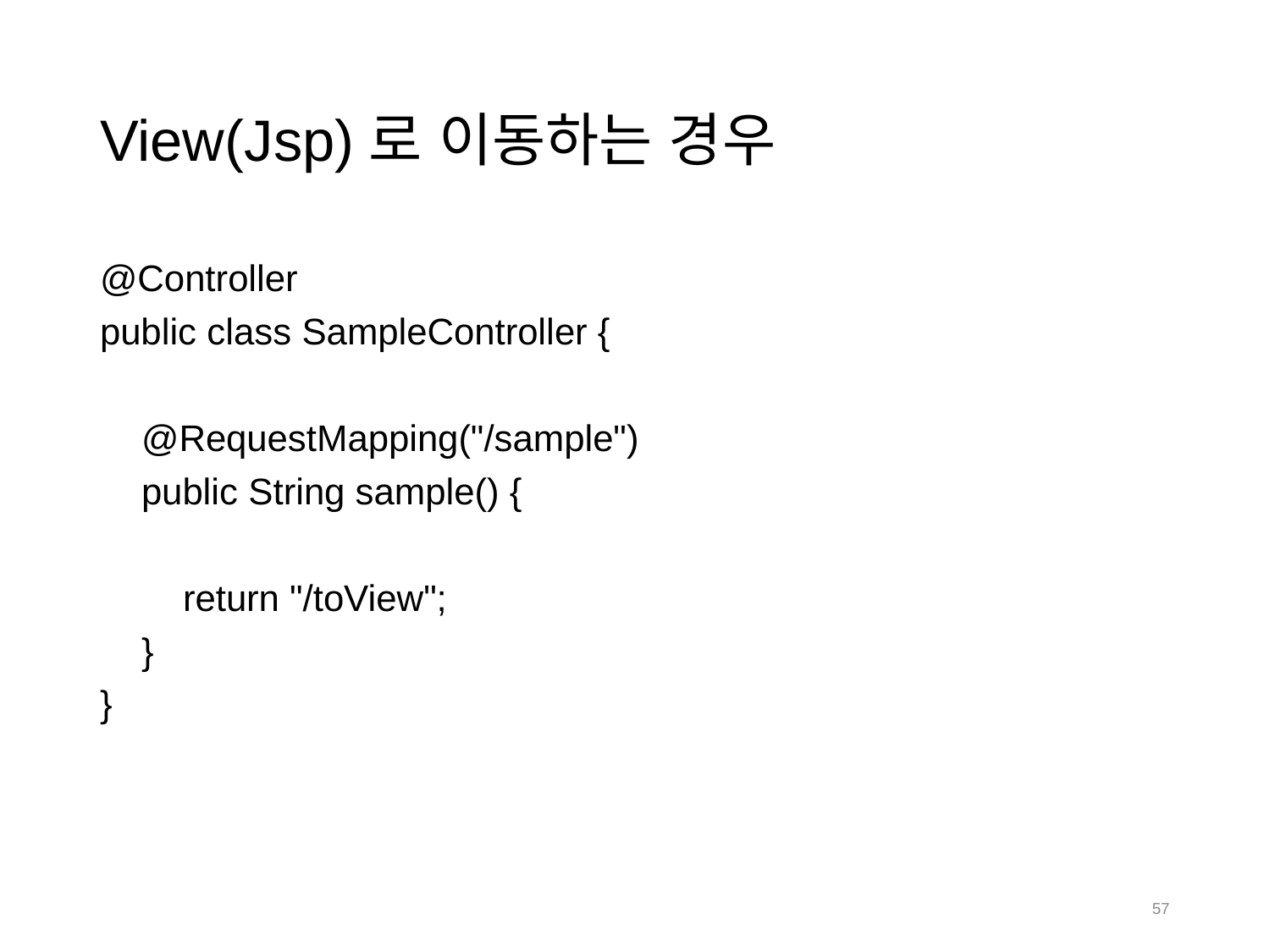

# View(Jsp)로 이동하는 경우
@Controller
public class SampleController {

    @RequestMapping("/sample")
    public String sample() {

        return "/toView";
    }
}

57